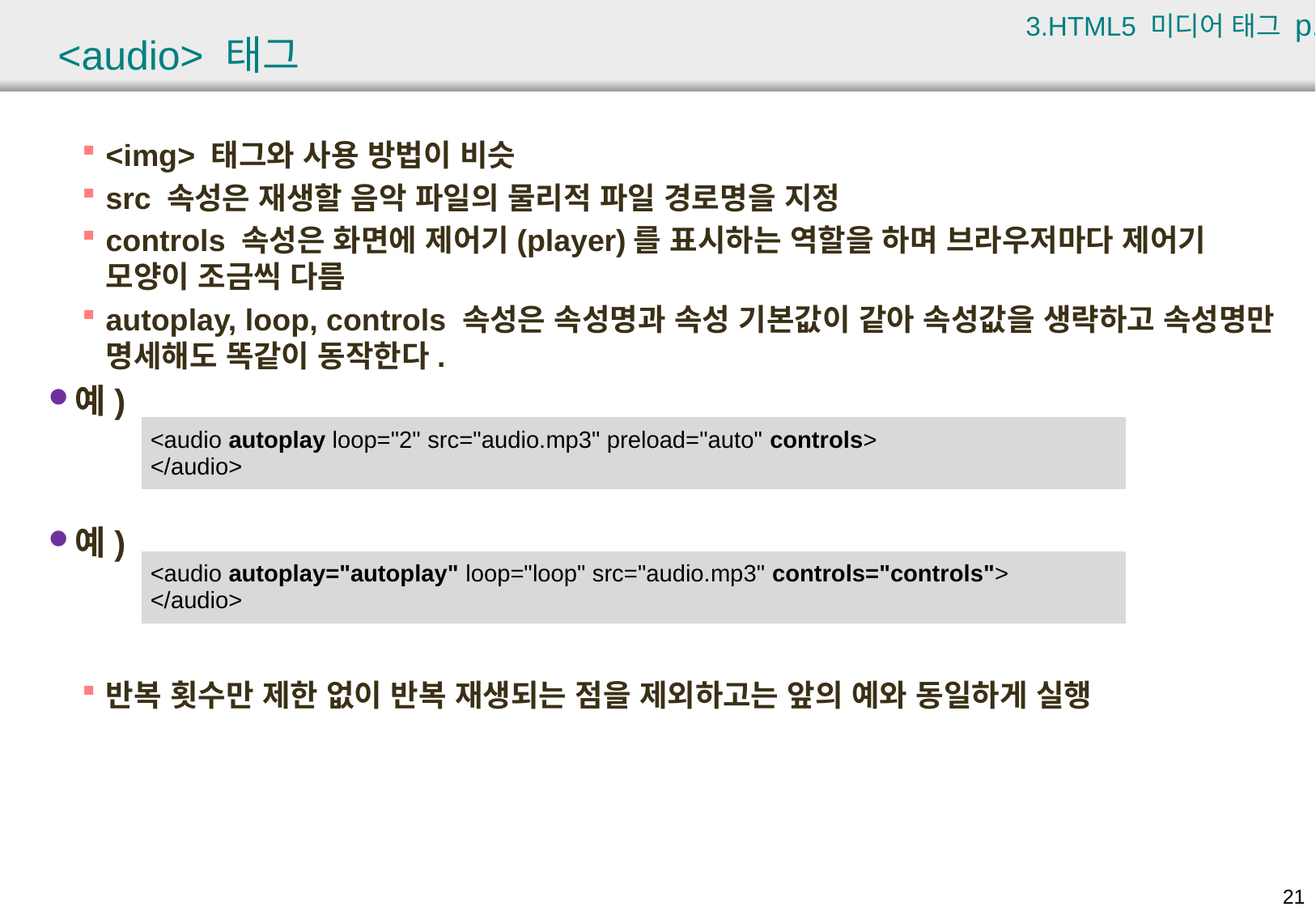

3.HTML5 미디어 태그 p.64
# <audio> 태그
<img> 태그와 사용 방법이 비슷
src 속성은 재생할 음악 파일의 물리적 파일 경로명을 지정
controls 속성은 화면에 제어기(player)를 표시하는 역할을 하며 브라우저마다 제어기 모양이 조금씩 다름
autoplay, loop, controls 속성은 속성명과 속성 기본값이 같아 속성값을 생략하고 속성명만 명세해도 똑같이 동작한다.
예)

예)

반복 횟수만 제한 없이 반복 재생되는 점을 제외하고는 앞의 예와 동일하게 실행

| <audio autoplay loop="2" src="audio.mp3" preload="auto" controls> </audio> |
| --- |
| <audio autoplay="autoplay" loop="loop" src="audio.mp3" controls="controls"> </audio> |
| --- |